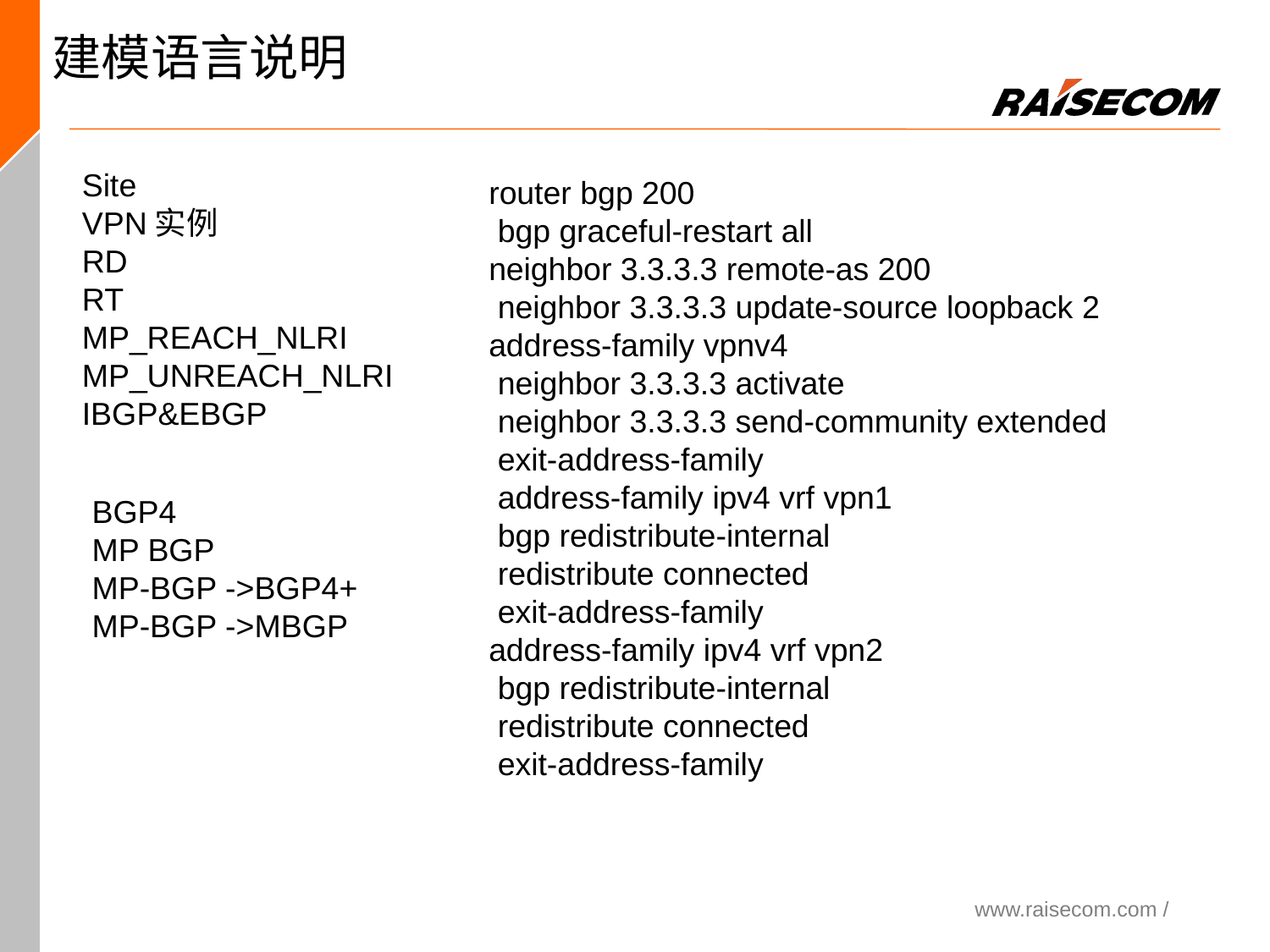

建模语言说明
Site
VPN实例
RD
RT
MP_REACH_NLRI
MP_UNREACH_NLRI
IBGP&EBGP
router bgp 200
 bgp graceful-restart all
neighbor 3.3.3.3 remote-as 200
 neighbor 3.3.3.3 update-source loopback 2
address-family vpnv4
 neighbor 3.3.3.3 activate
 neighbor 3.3.3.3 send-community extended
 exit-address-family
 address-family ipv4 vrf vpn1
 bgp redistribute-internal
 redistribute connected
 exit-address-family
address-family ipv4 vrf vpn2
 bgp redistribute-internal
 redistribute connected
 exit-address-family
BGP4
MP BGP
MP-BGP ->BGP4+
MP-BGP ->MBGP